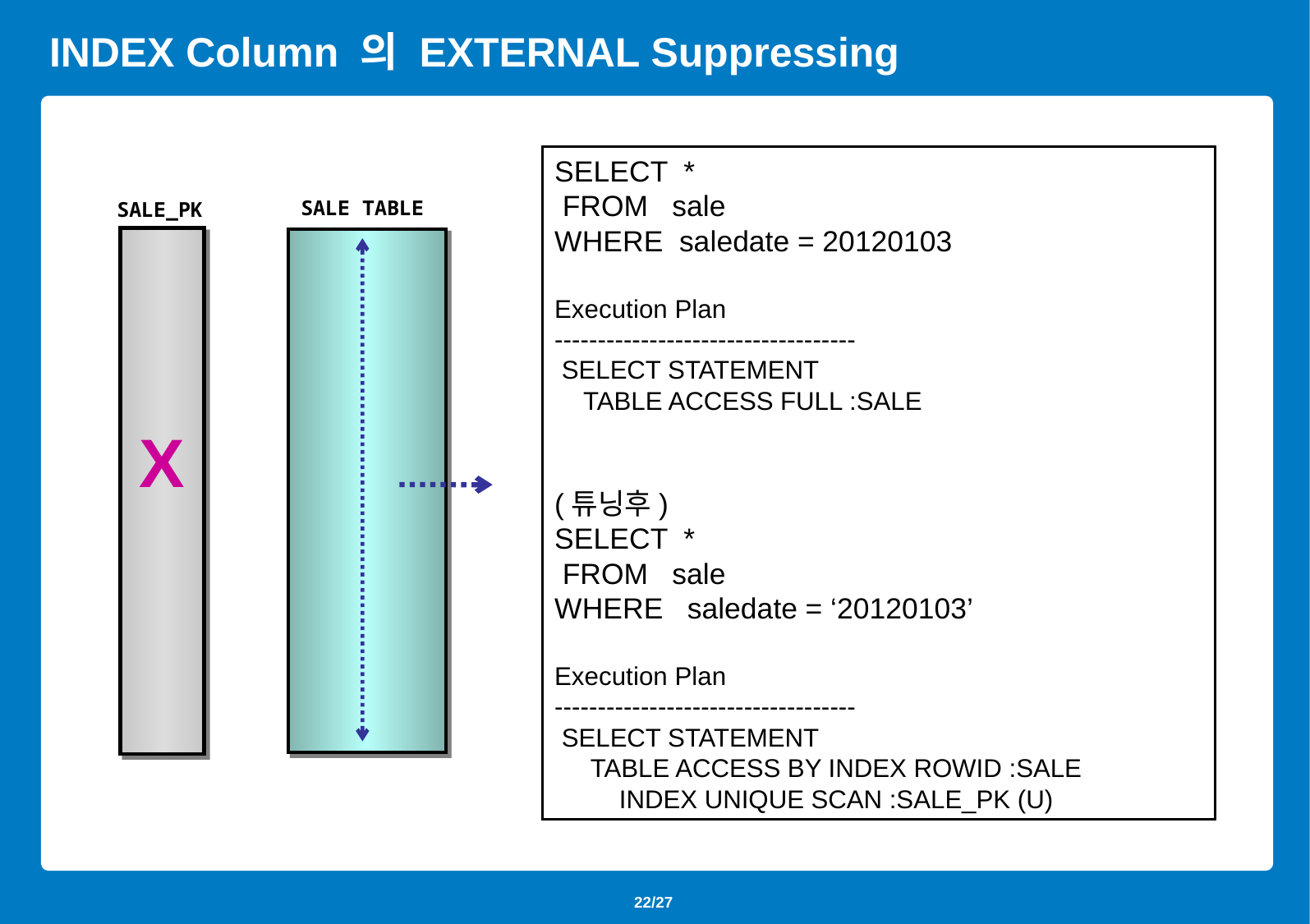

# INDEX Column 의 EXTERNAL Suppressing
SELECT  *
 FROM   sale
WHERE  saledate = 20120103

Execution Plan
-----------------------------------
 SELECT STATEMENT
    TABLE ACCESS FULL :SALE

(튜닝후)
SELECT  *
 FROM   sale
WHERE   saledate = ‘20120103’

Execution Plan
-----------------------------------
 SELECT STATEMENT
     TABLE ACCESS BY INDEX ROWID :SALE
         INDEX UNIQUE SCAN :SALE_PK (U)
SALE TABLE
SALE_PK

X